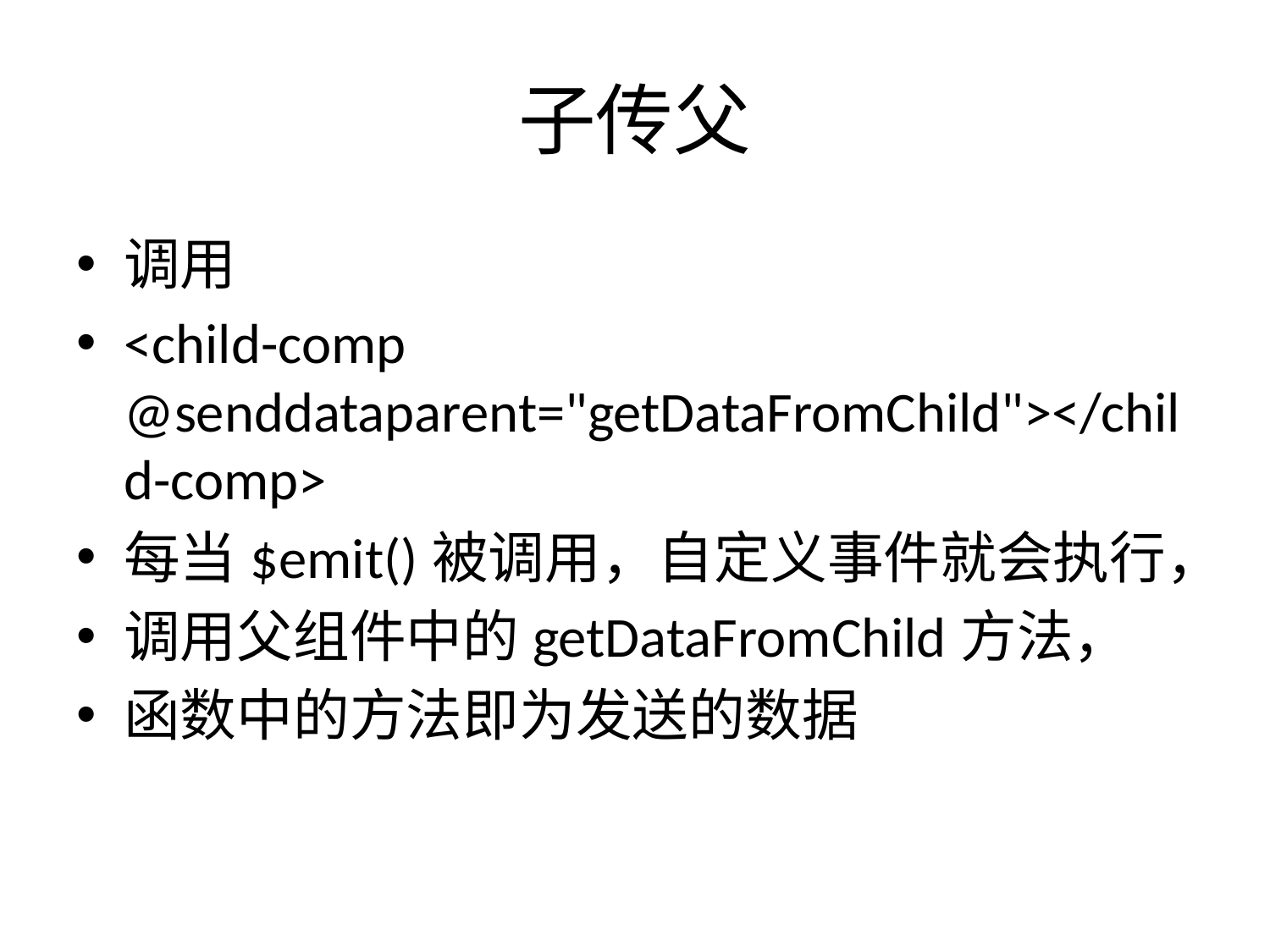

# 子传父
调用
<child-comp  @senddataparent="getDataFromChild"></child-comp>
每当$emit()被调用，自定义事件就会执行，
调用父组件中的getDataFromChild方法，
函数中的方法即为发送的数据